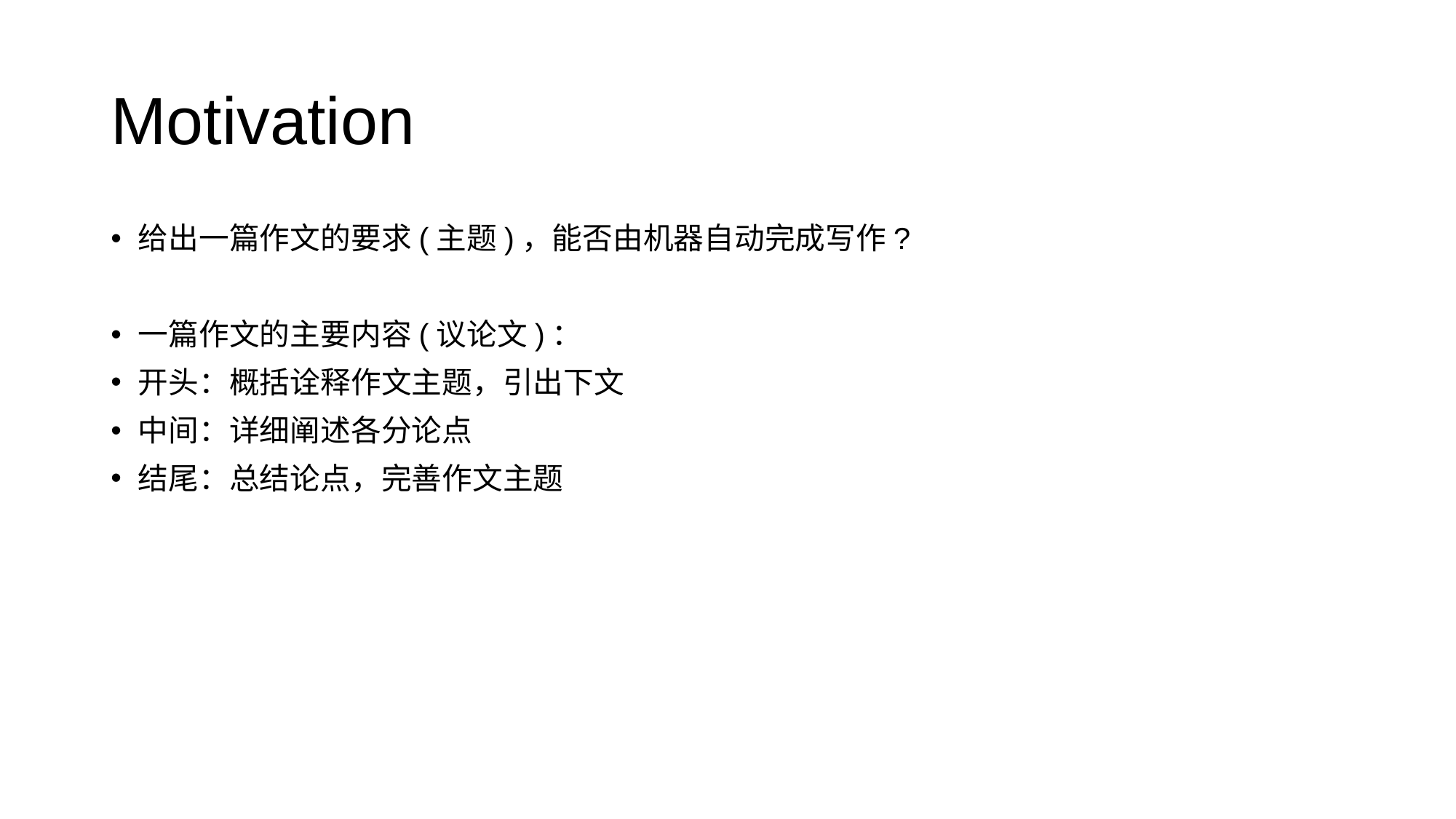

# Motivation
给出一篇作文的要求(主题)，能否由机器自动完成写作?

一篇作文的主要内容(议论文)：
开头：概括诠释作文主题，引出下文
中间：详细阐述各分论点
结尾：总结论点，完善作文主题